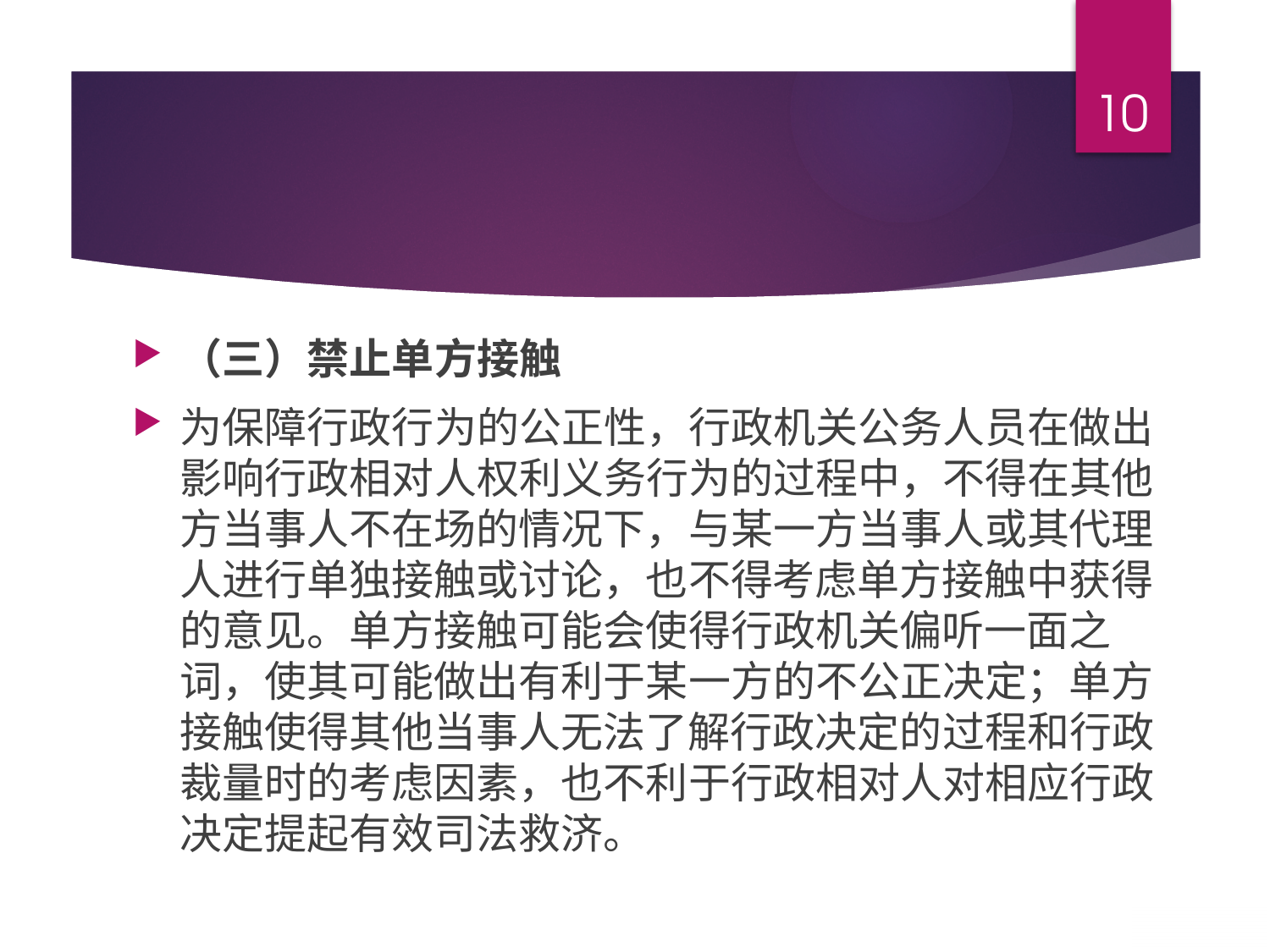

10
#
（三）禁止单方接触
为保障行政行为的公正性，行政机关公务人员在做出影响行政相对人权利义务行为的过程中，不得在其他方当事人不在场的情况下，与某一方当事人或其代理人进行单独接触或讨论，也不得考虑单方接触中获得的意见。单方接触可能会使得行政机关偏听一面之词，使其可能做出有利于某一方的不公正决定；单方接触使得其他当事人无法了解行政决定的过程和行政裁量时的考虑因素，也不利于行政相对人对相应行政决定提起有效司法救济。